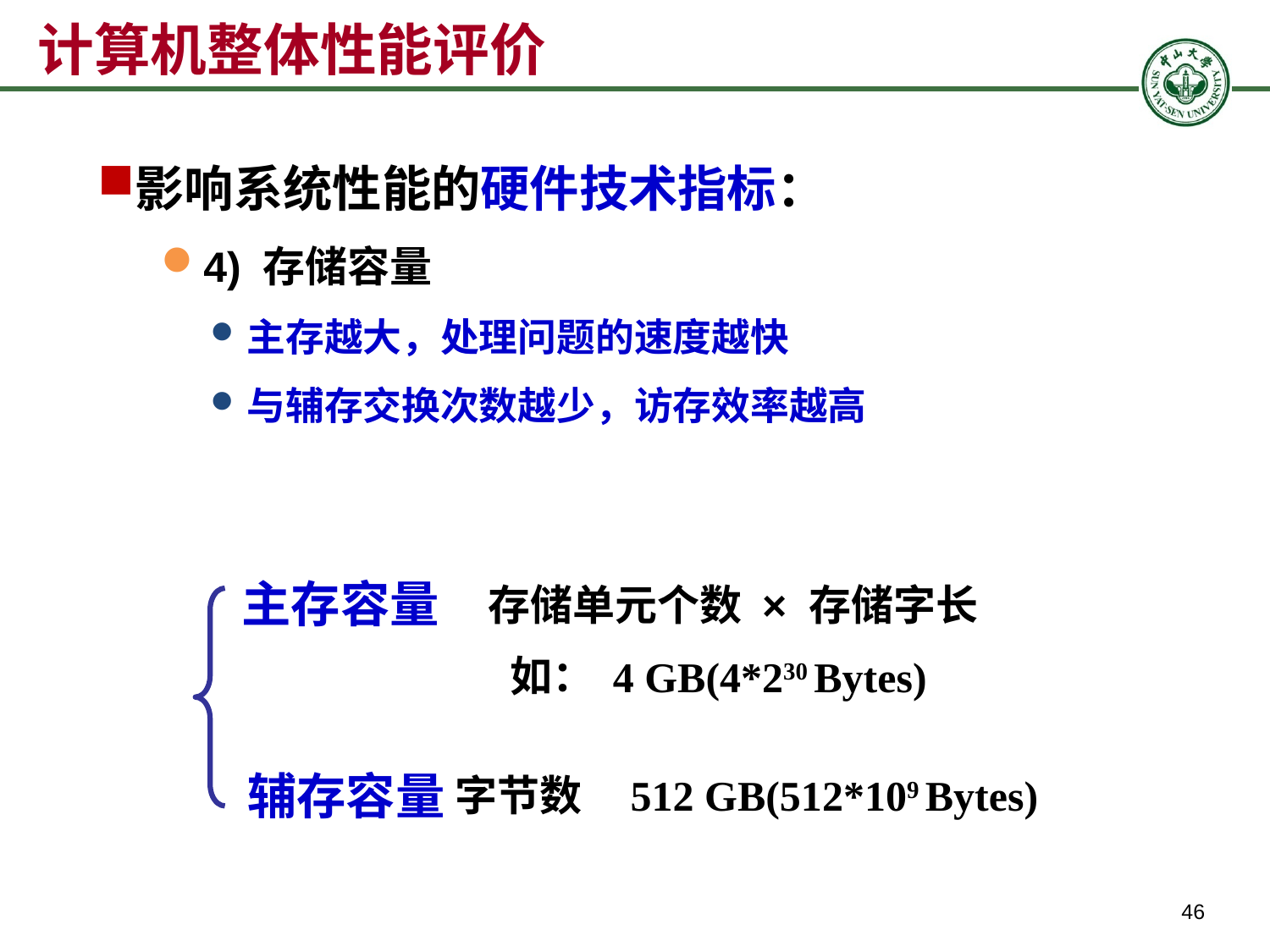

# 计算机整体性能评价
影响系统性能的硬件技术指标：
4) 存储容量
主存越大，处理问题的速度越快
与辅存交换次数越少，访存效率越高
主存容量
存储单元个数 × 存储字长

如：
4 GB(4*230 Bytes)
辅存容量
字节数    512 GB(512*109 Bytes)